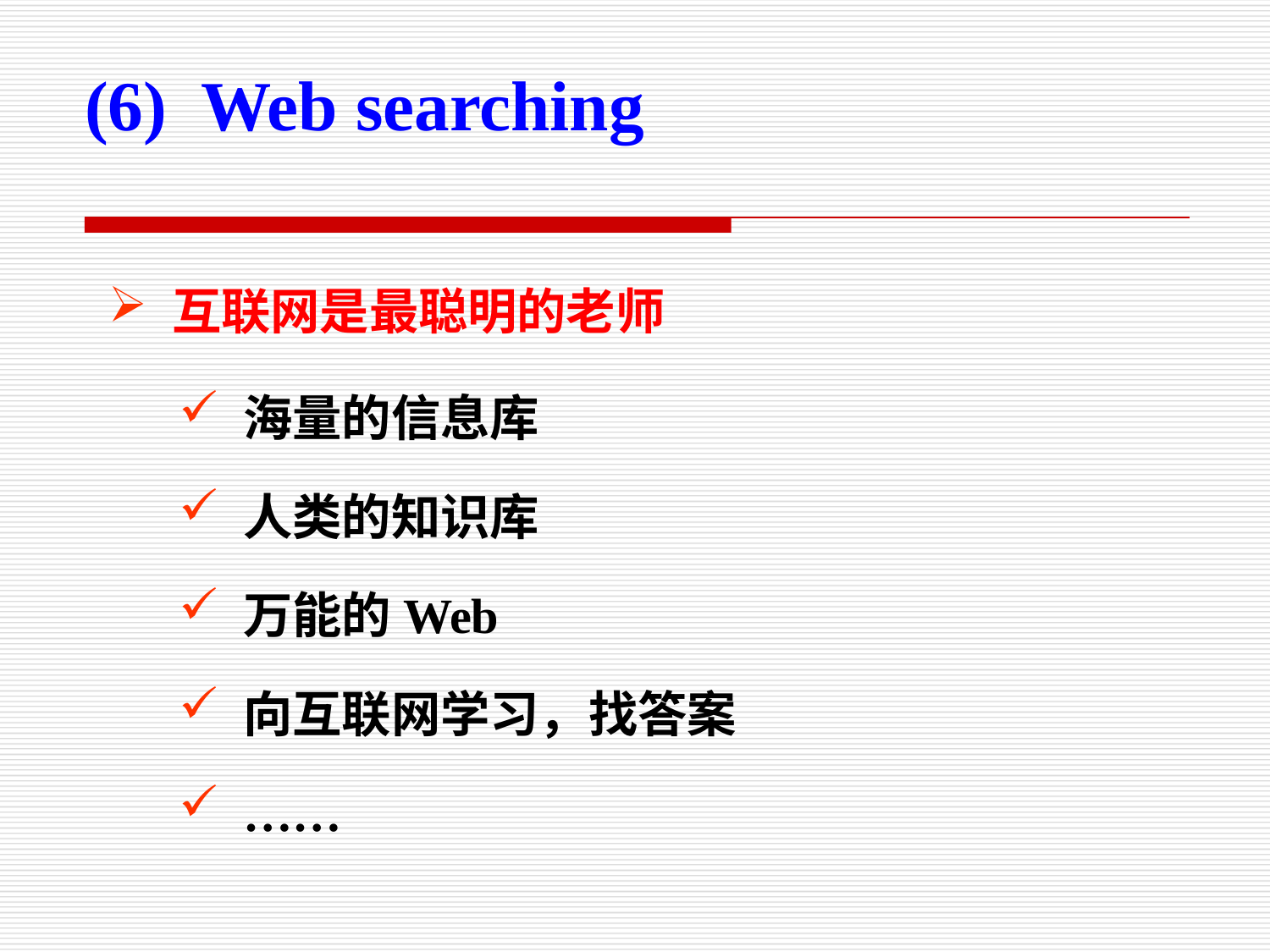

(6)  Web searching
互联网是最聪明的老师
海量的信息库
人类的知识库
万能的Web
向互联网学习，找答案
……